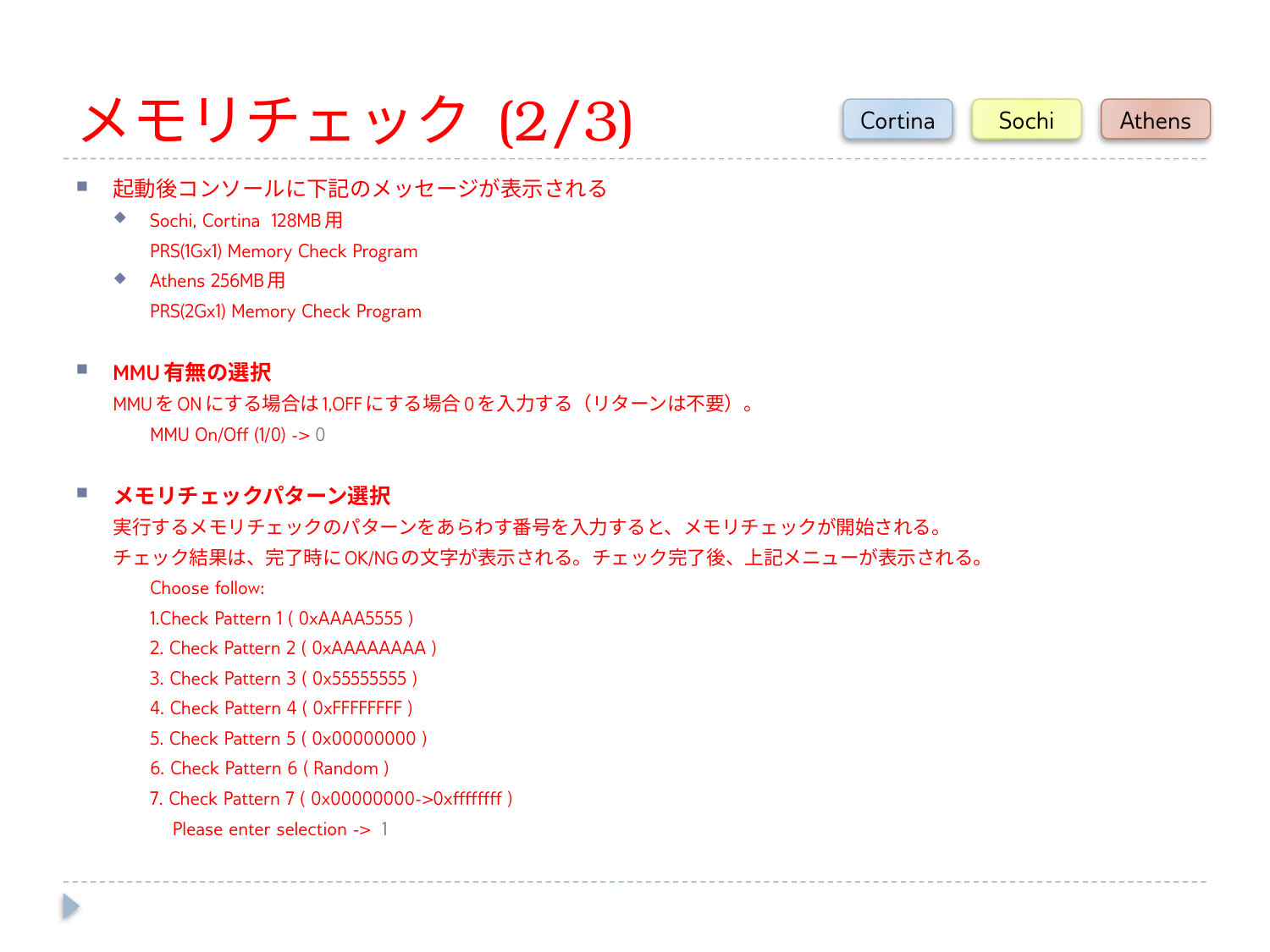

# メモリチェック (2/3)
Cortina
Sochi
Athens
起動後コンソールに下記のメッセージが表示される
Sochi, Cortina  128MB用
PRS(1Gx1) Memory Check Program
Athens 256MB用
PRS(2Gx1) Memory Check Program

MMU有無の選択
MMUをONにする場合は1,OFFにする場合0を入力する（リターンは不要）。
MMU On/Off (1/0) -> 0

メモリチェックパターン選択
実行するメモリチェックのパターンをあらわす番号を入力すると、メモリチェックが開始される。
チェック結果は、完了時にOK/NGの文字が表示される。チェック完了後、上記メニューが表示される。
Choose follow:
1.Check Pattern 1 ( 0xAAAA5555 )
2. Check Pattern 2 ( 0xAAAAAAAA )
3. Check Pattern 3 ( 0x55555555 )
4. Check Pattern 4 ( 0xFFFFFFFF )
5. Check Pattern 5 ( 0x00000000 )
6. Check Pattern 6 ( Random )
7. Check Pattern 7 ( 0x00000000->0xffffffff )
    Please enter selection ->  1